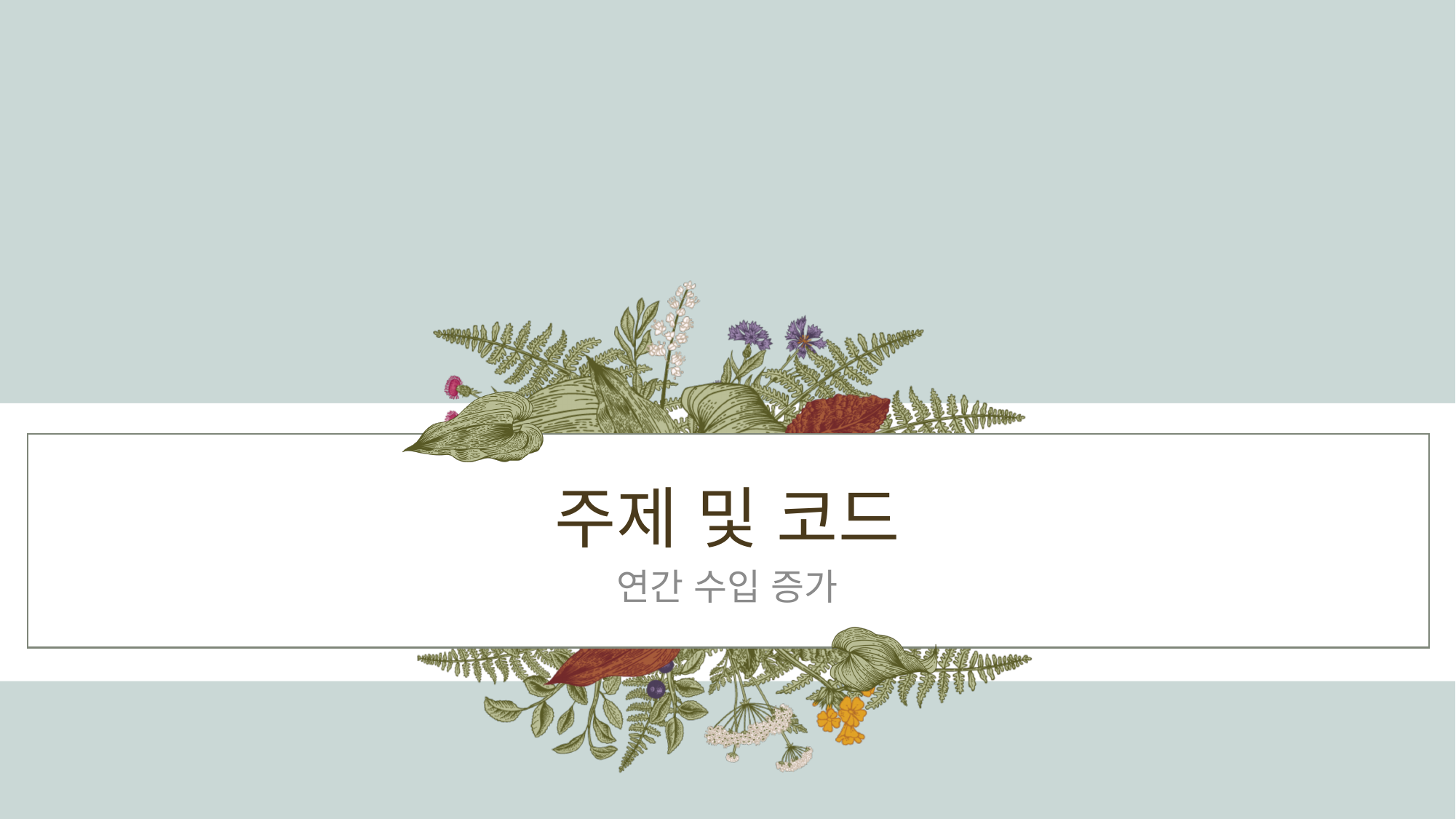

# 주제 및 코드
연간 수입 증가